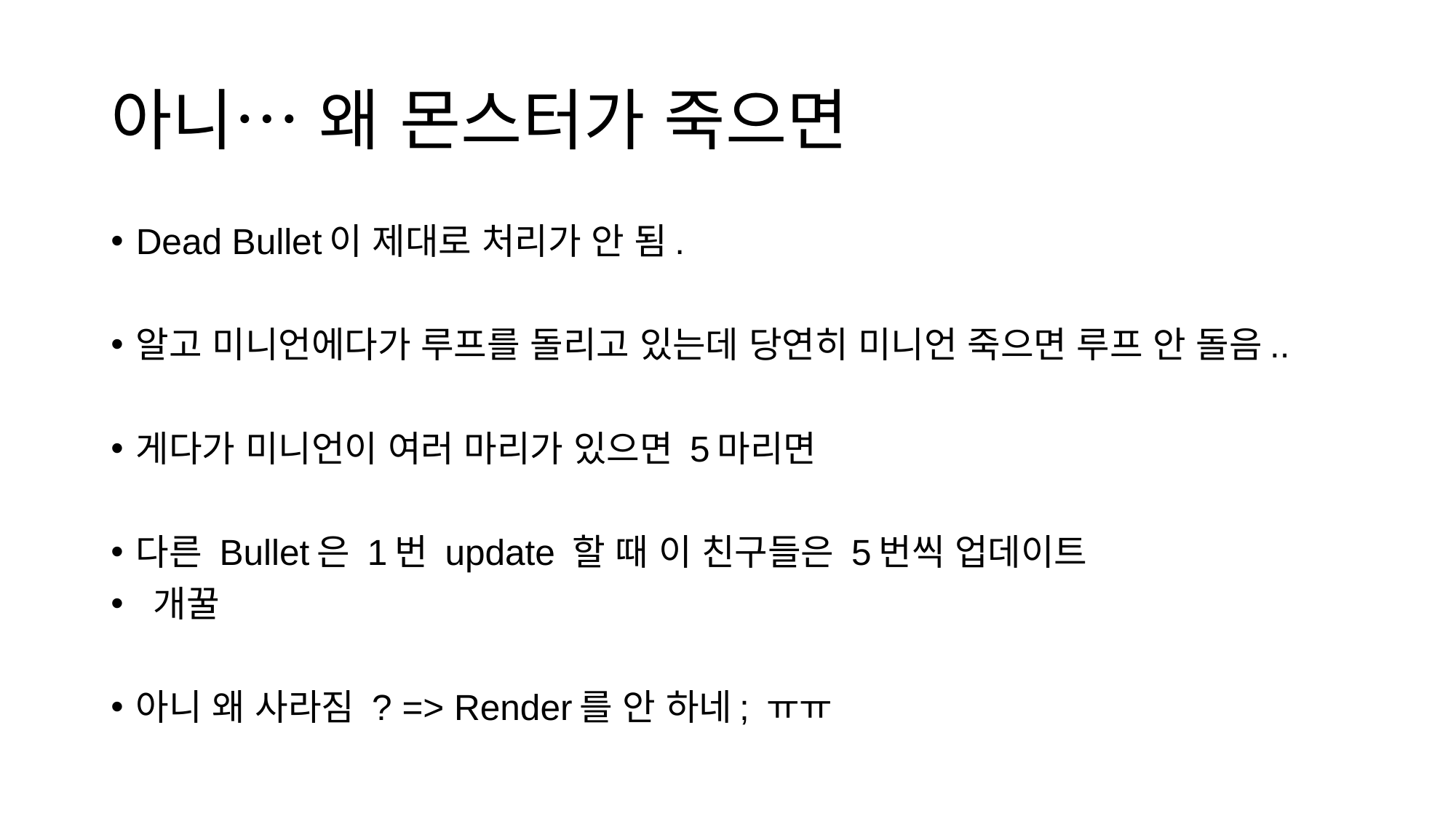

# 아니… 왜 몬스터가 죽으면
Dead Bullet이 제대로 처리가 안 됨.

알고 미니언에다가 루프를 돌리고 있는데 당연히 미니언 죽으면 루프 안 돌음..

게다가 미니언이 여러 마리가 있으면 5마리면

다른 Bullet은 1번 update 할 때 이 친구들은 5번씩 업데이트
 개꿀

아니 왜 사라짐 ? => Render를 안 하네; ㅠㅠ